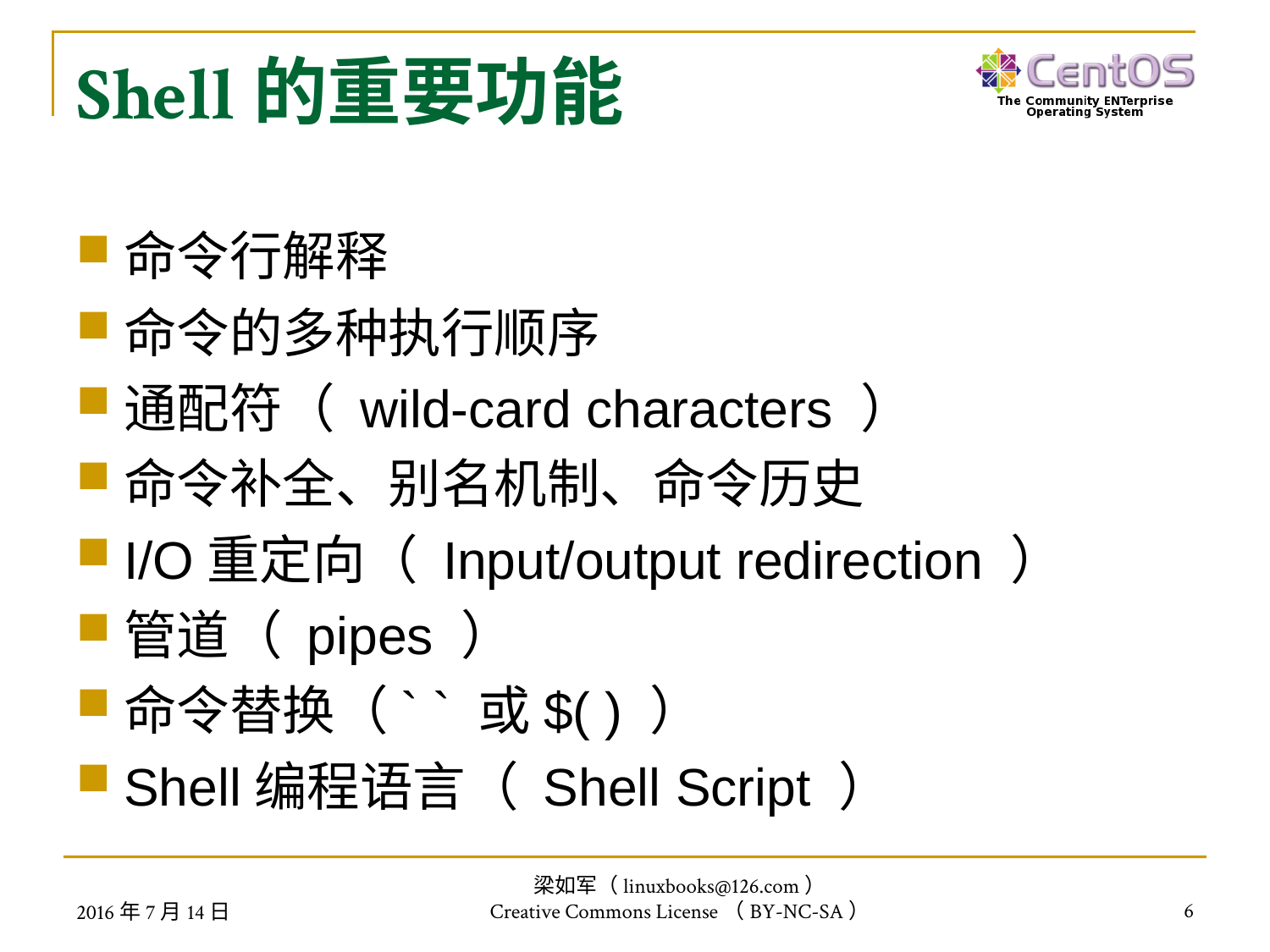

# Shell的重要功能
命令行解释
命令的多种执行顺序
通配符（ wild-card characters ）
命令补全、别名机制、命令历史
I/O重定向（ Input/output redirection ）
管道（ pipes ）
命令替换（` ` 或$( ) ）
Shell编程语言（ Shell Script ）
梁如军（linuxbooks@126.com）
Creative Commons License（BY-NC-SA）
2016年7月14日
6